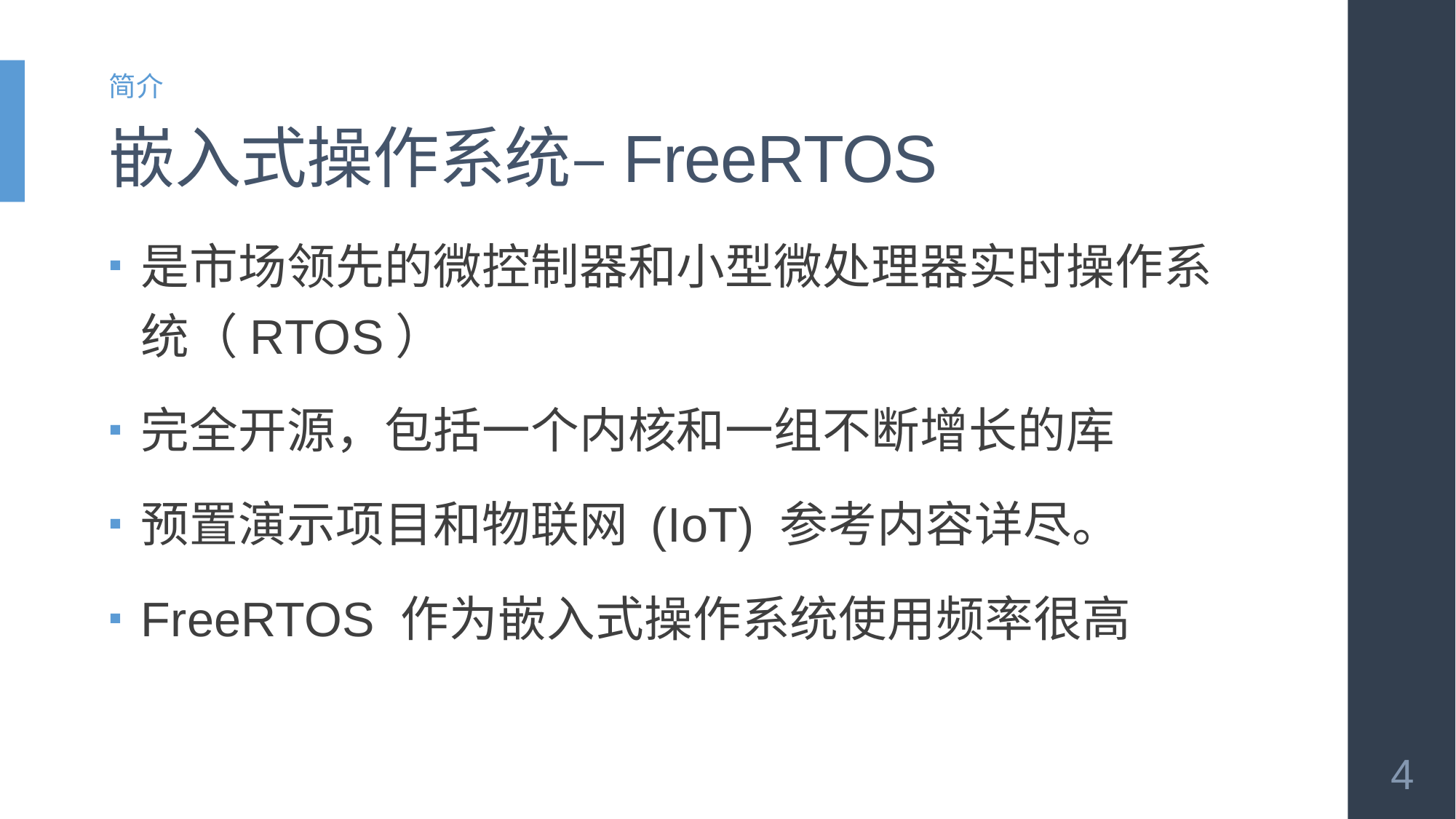

简介
# 嵌入式操作系统–FreeRTOS
是市场领先的微控制器和小型微处理器实时操作系统（RTOS）
完全开源，包括一个内核和一组不断增长的库
预置演示项目和物联网 (IoT) 参考内容详尽。
FreeRTOS 作为嵌入式操作系统使用频率很高
4